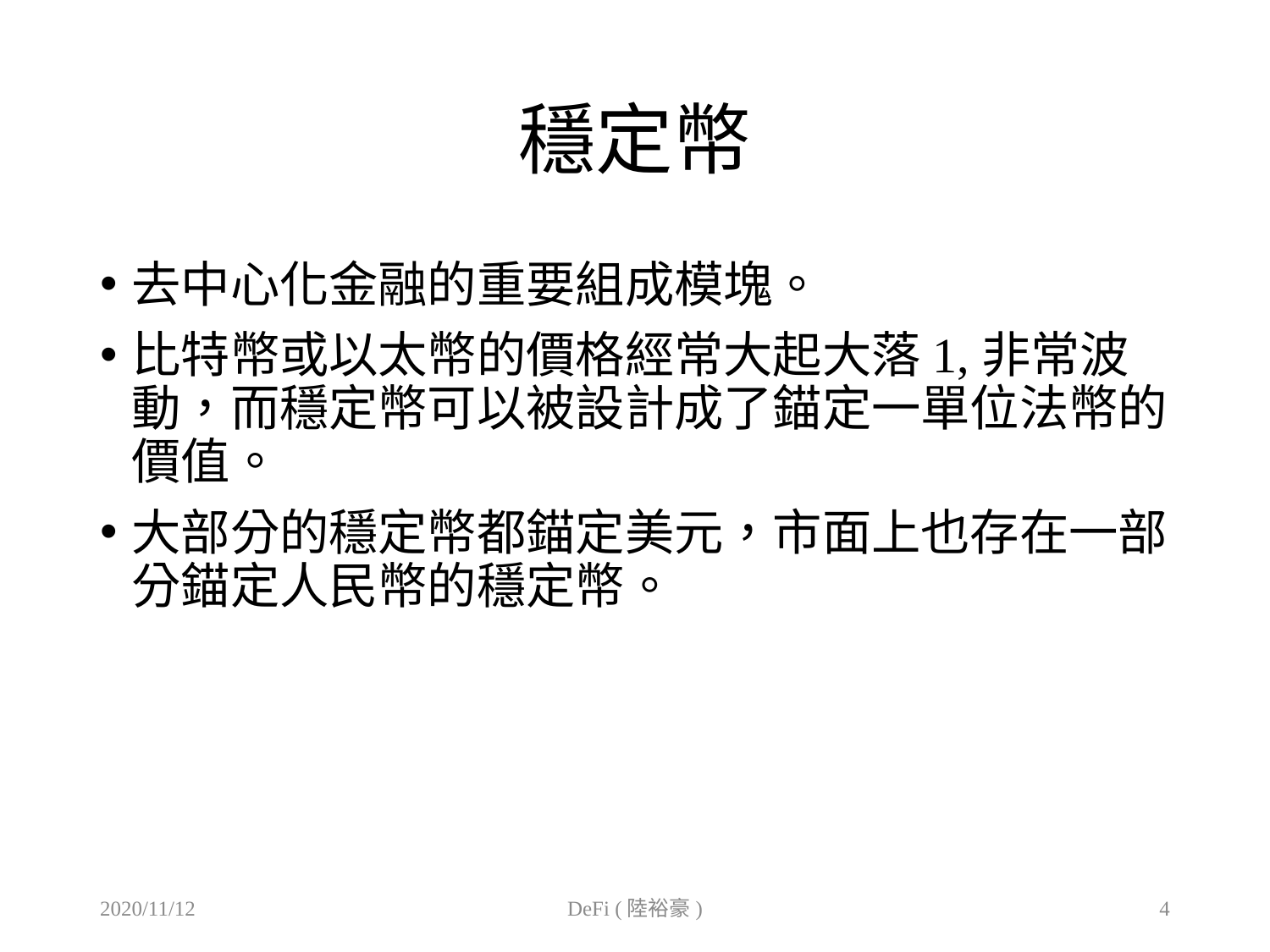

# 穩定幣
去中心化金融的重要組成模塊。
比特幣或以太幣的價格經常大起大落1,非常波動，而穩定幣可以被設計成了錨定一單位法幣的價值。
大部分的穩定幣都錨定美元，市面上也存在一部分錨定人民幣的穩定幣。

2020/11/12
DeFi (陸裕豪)
4